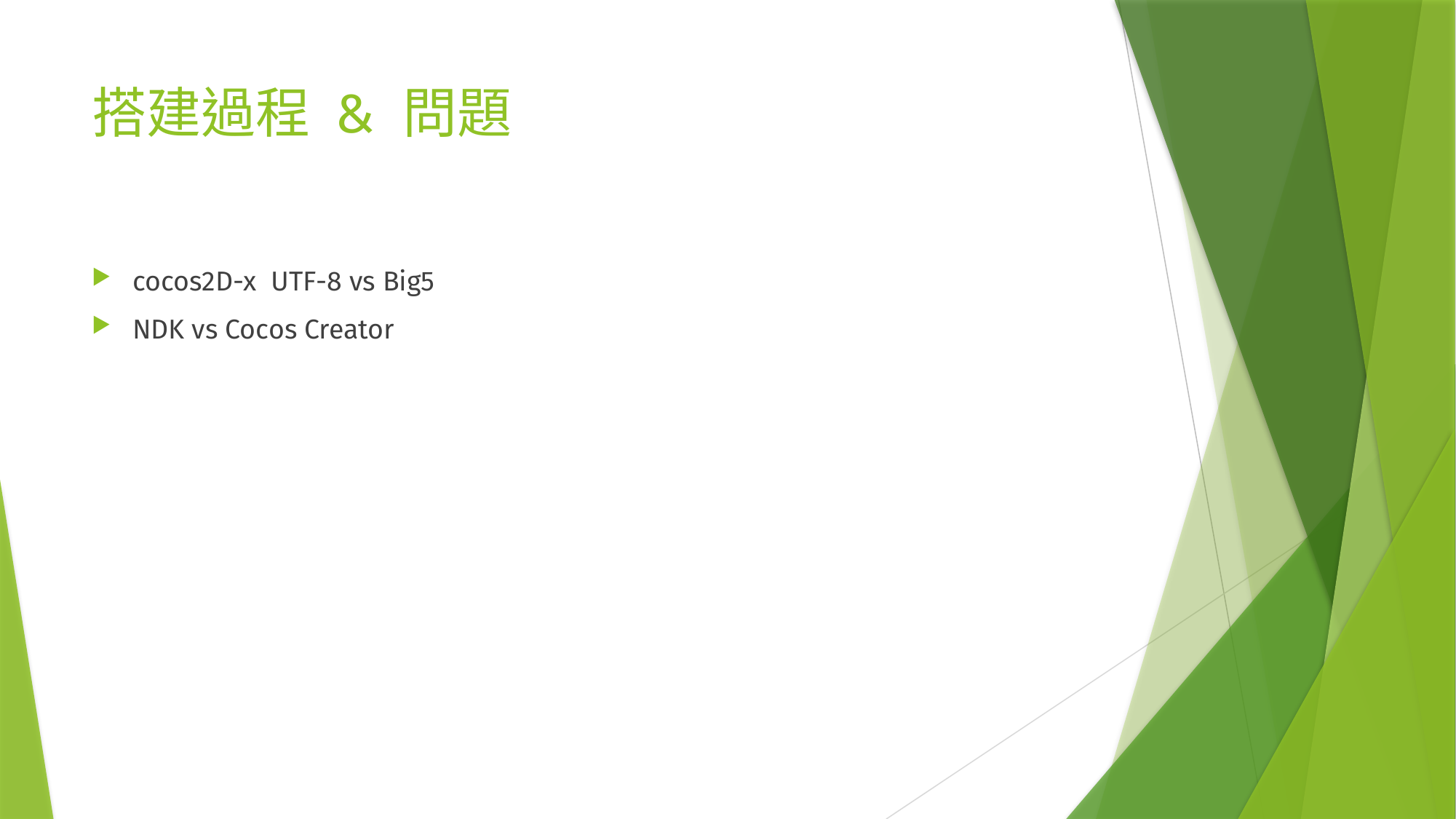

# 搭建過程 & 問題
cocos2D-x  UTF-8 vs Big5
NDK vs Cocos Creator